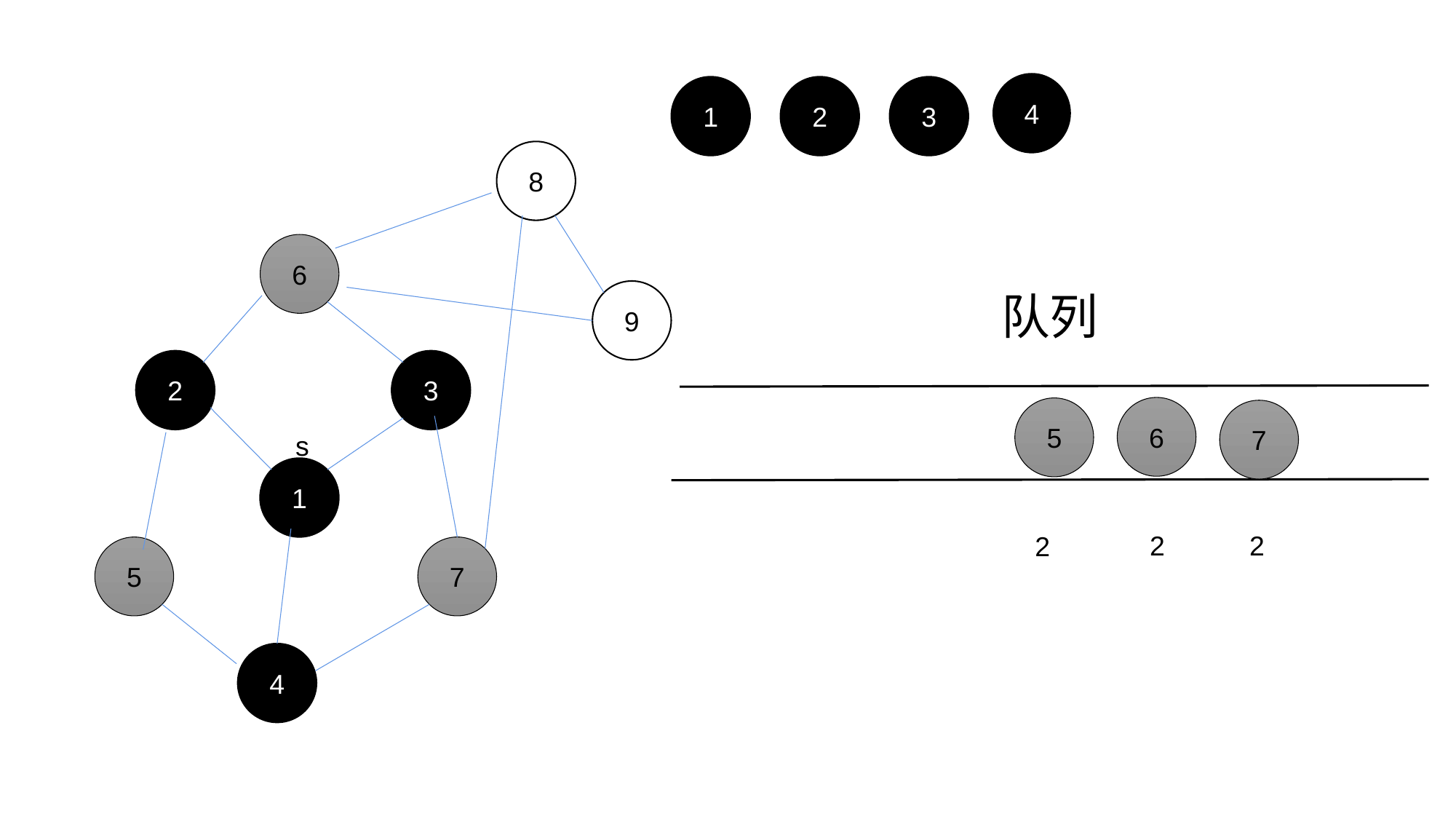

4
1
2
3
8
6
9
队列
2
3
6
5
7
s
1
2
2
2
5
7
4